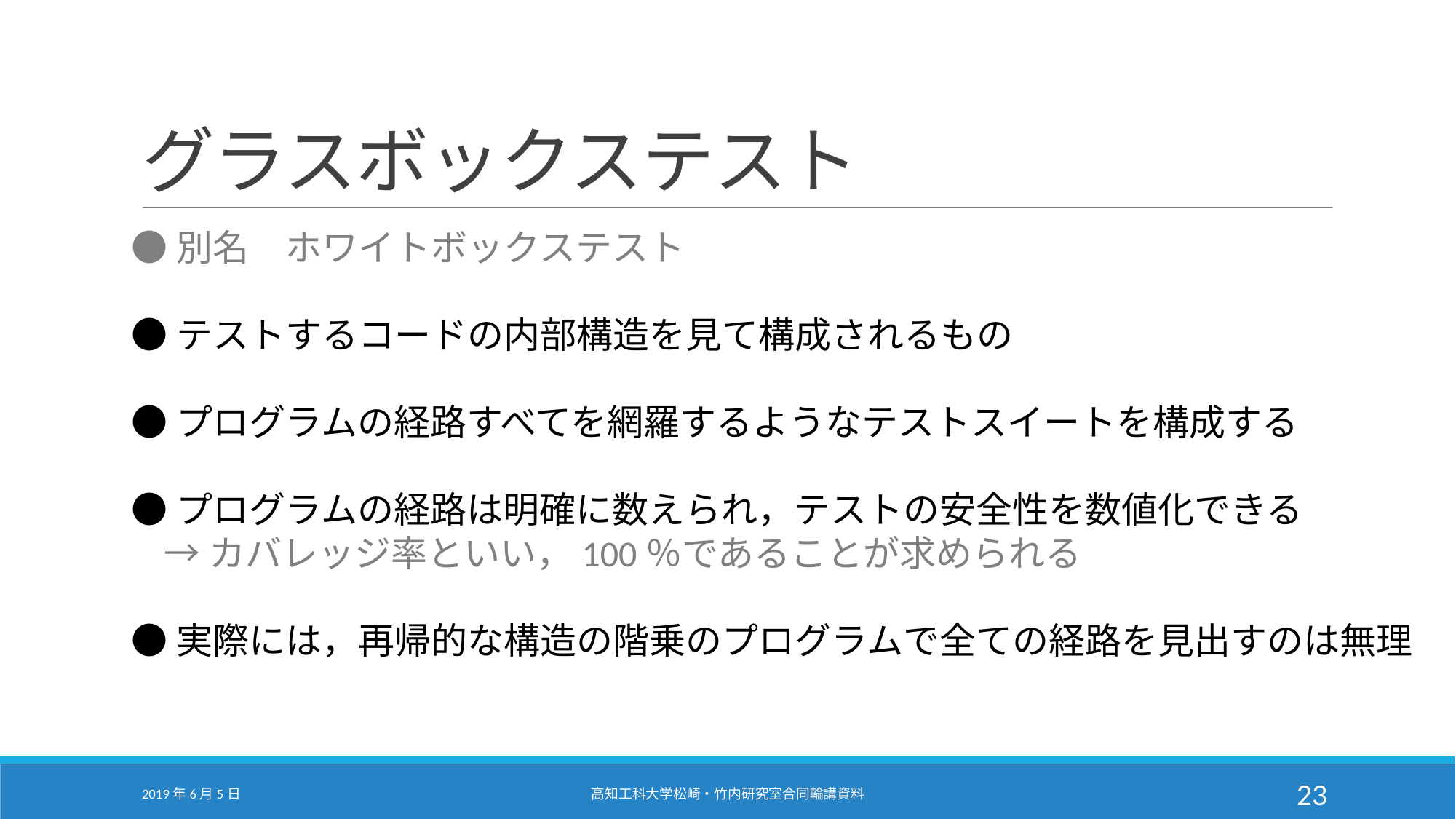

# グラスボックステスト
●別名　ホワイトボックステスト

●テストするコードの内部構造を見て構成されるもの

●プログラムの経路すべてを網羅するようなテストスイートを構成する

●プログラムの経路は明確に数えられ，テストの安全性を数値化できる
    →カバレッジ率といい，100％であることが求められる

●実際には，再帰的な構造の階乗のプログラムで全ての経路を見出すのは無理
2019年6月5日
高知工科大学松崎・竹内研究室合同輪講資料
23